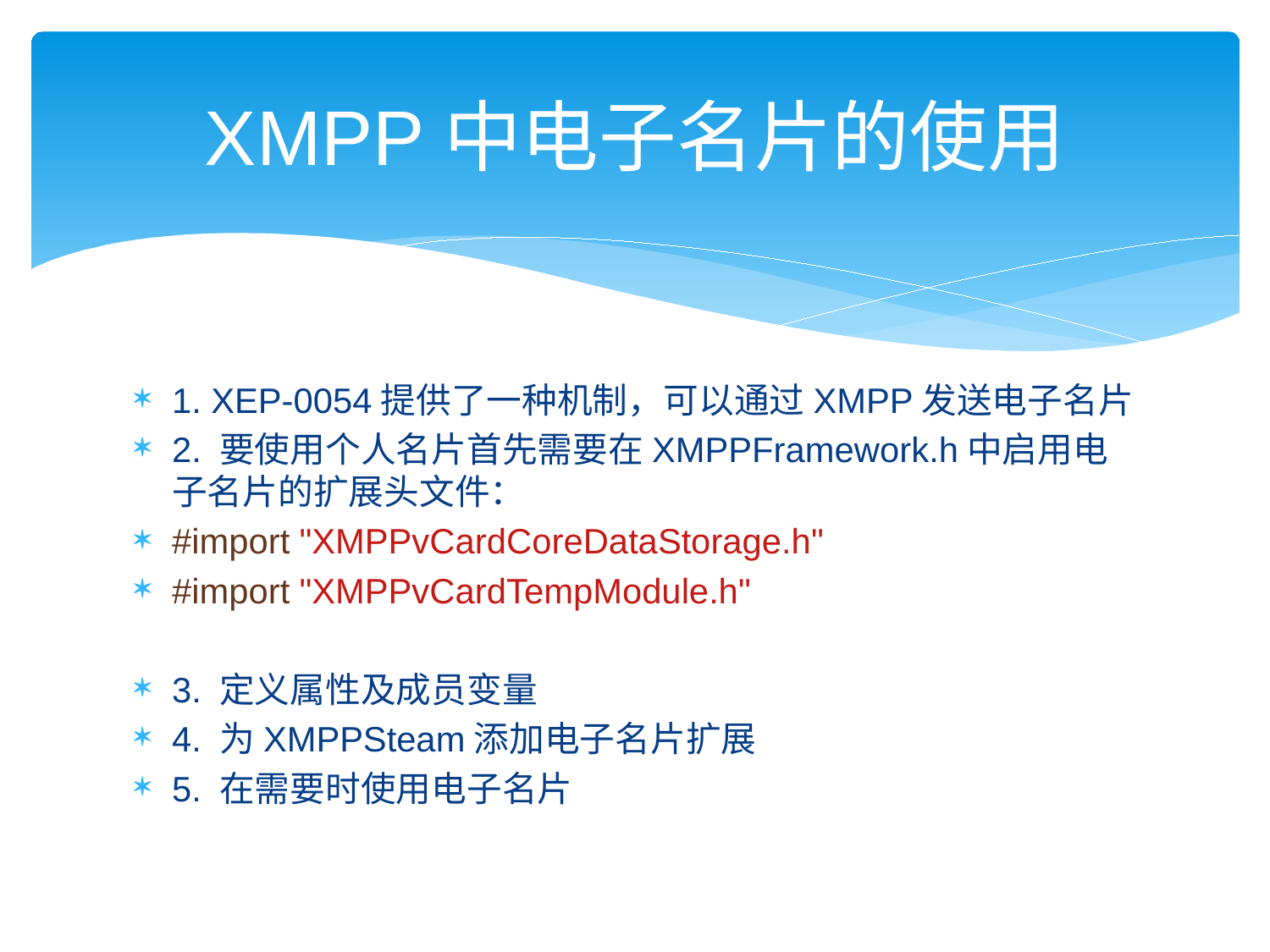

# XMPP中电子名片的使用
1. XEP-0054提供了一种机制，可以通过XMPP发送电子名片
2. 要使用个人名片首先需要在XMPPFramework.h中启用电子名片的扩展头文件：
#import "XMPPvCardCoreDataStorage.h"
#import "XMPPvCardTempModule.h"

3. 定义属性及成员变量
4. 为XMPPSteam添加电子名片扩展
5. 在需要时使用电子名片